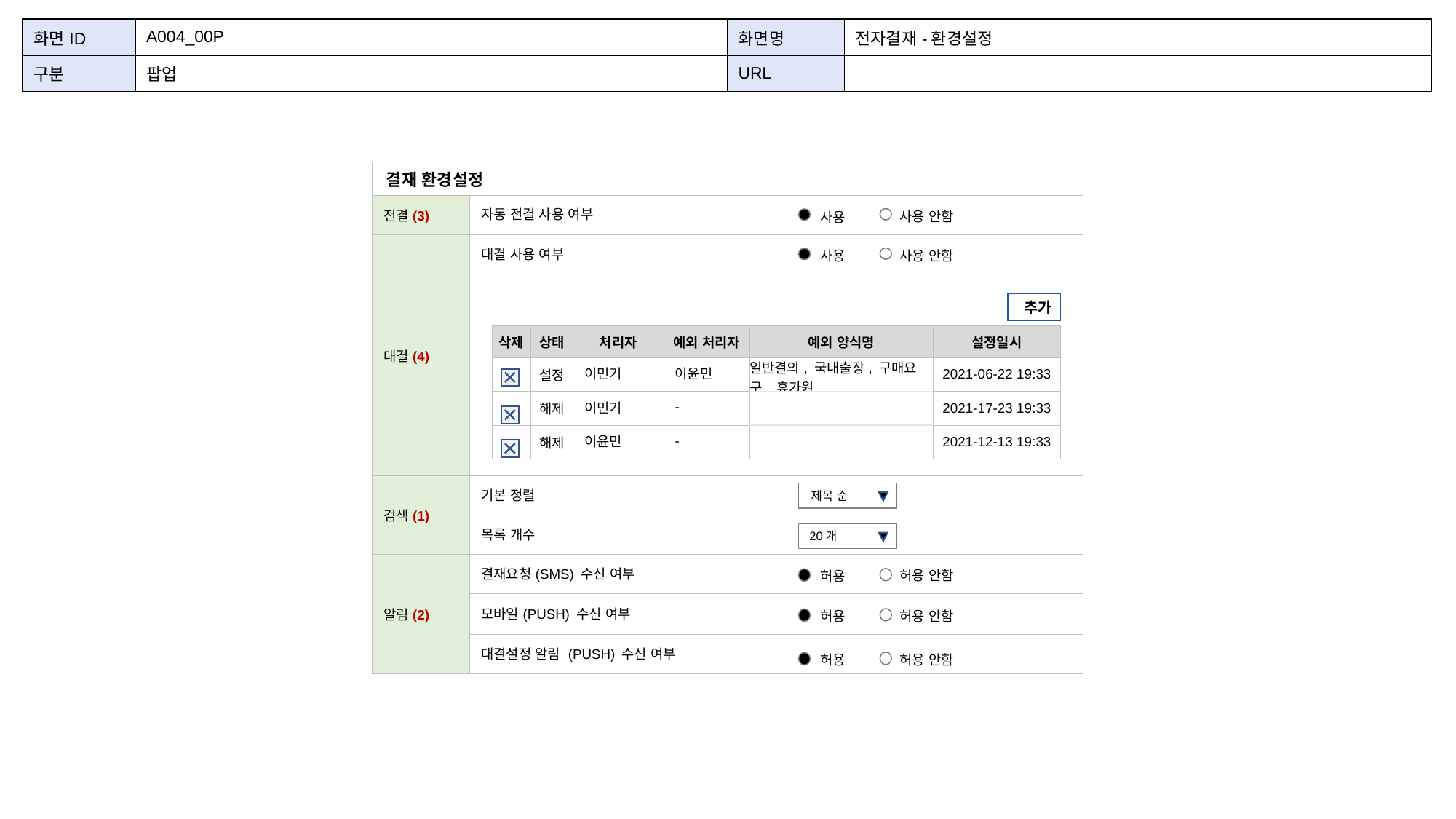

| 화면ID | A004\_00P | 화면명 | 전자결재-환경설정 |
| --- | --- | --- | --- |
| 구분 | 팝업 | URL |  |
| 결재 환경설정 | 양식명 |
| --- | --- |
| 전결(3) | 자동 전결 사용 여부 |
| 대결(4) | 대결 사용 여부 |
|  |  |
| 검색(1) | 기본 정렬 |
|  | 목록 개수 |
| 알림(2) | 결재요청(SMS) 수신 여부 |
|  | 모바일(PUSH) 수신 여부 |
|  | 대결설정 알림 (PUSH) 수신 여부 |
사용 안함
사용

사용 안함
사용

 추가
| 삭제 | 상태 | 처리자 | 예외 처리자 | 예외 양식명 | 설정일시 |
| --- | --- | --- | --- | --- | --- |
|  | 설정 | 이민기 | 이윤민 | 일반결의, 국내출장, 구매요구, 휴가원 | 2021-06-22 19:33 |
|  | 해제 | 이민기 | - |  | 2021-17-23 19:33 |
|  | 해제 | 이윤민 | - |  | 2021-12-13 19:33 |

  제목 순

  20개

허용 안함
허용

허용 안함
허용

허용 안함
허용